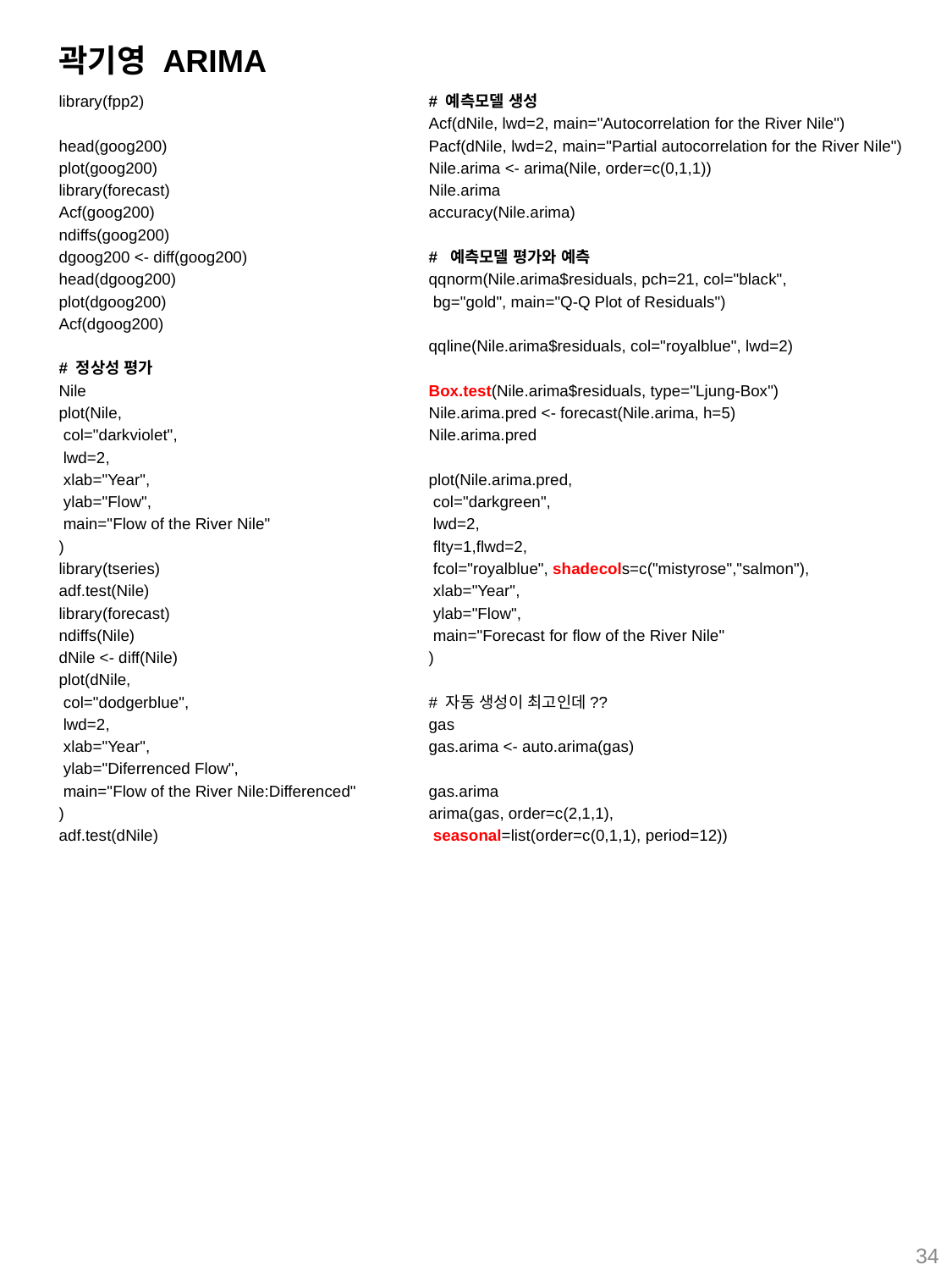

# 곽기영 ARIMA
library(fpp2)

head(goog200)
plot(goog200)
library(forecast)
Acf(goog200)
ndiffs(goog200)
dgoog200 <- diff(goog200)
head(dgoog200)
plot(dgoog200)
Acf(dgoog200)

# 정상성 평가
Nile
plot(Nile,
 col="darkviolet",
 lwd=2,
 xlab="Year",
 ylab="Flow",
 main="Flow of the River Nile"
)
library(tseries)
adf.test(Nile)
library(forecast)
ndiffs(Nile)
dNile <- diff(Nile)
plot(dNile,
 col="dodgerblue",
 lwd=2,
 xlab="Year",
 ylab="Diferrenced Flow",
 main="Flow of the River Nile:Differenced"
)
adf.test(dNile)
# 예측모델 생성
Acf(dNile, lwd=2, main="Autocorrelation for the River Nile")
Pacf(dNile, lwd=2, main="Partial autocorrelation for the River Nile")
Nile.arima <- arima(Nile, order=c(0,1,1))
Nile.arima
accuracy(Nile.arima)

#  예측모델 평가와 예측
qqnorm(Nile.arima$residuals, pch=21, col="black",
 bg="gold", main="Q-Q Plot of Residuals")

qqline(Nile.arima$residuals, col="royalblue", lwd=2)

Box.test(Nile.arima$residuals, type="Ljung-Box")
Nile.arima.pred <- forecast(Nile.arima, h=5)
Nile.arima.pred

plot(Nile.arima.pred,
 col="darkgreen",
 lwd=2,
 flty=1,flwd=2,
 fcol="royalblue", shadecols=c("mistyrose","salmon"),
 xlab="Year",
 ylab="Flow",
 main="Forecast for flow of the River Nile"
)

# 자동 생성이 최고인데??
gas
gas.arima <- auto.arima(gas)

gas.arima
arima(gas, order=c(2,1,1),
 seasonal=list(order=c(0,1,1), period=12))
34